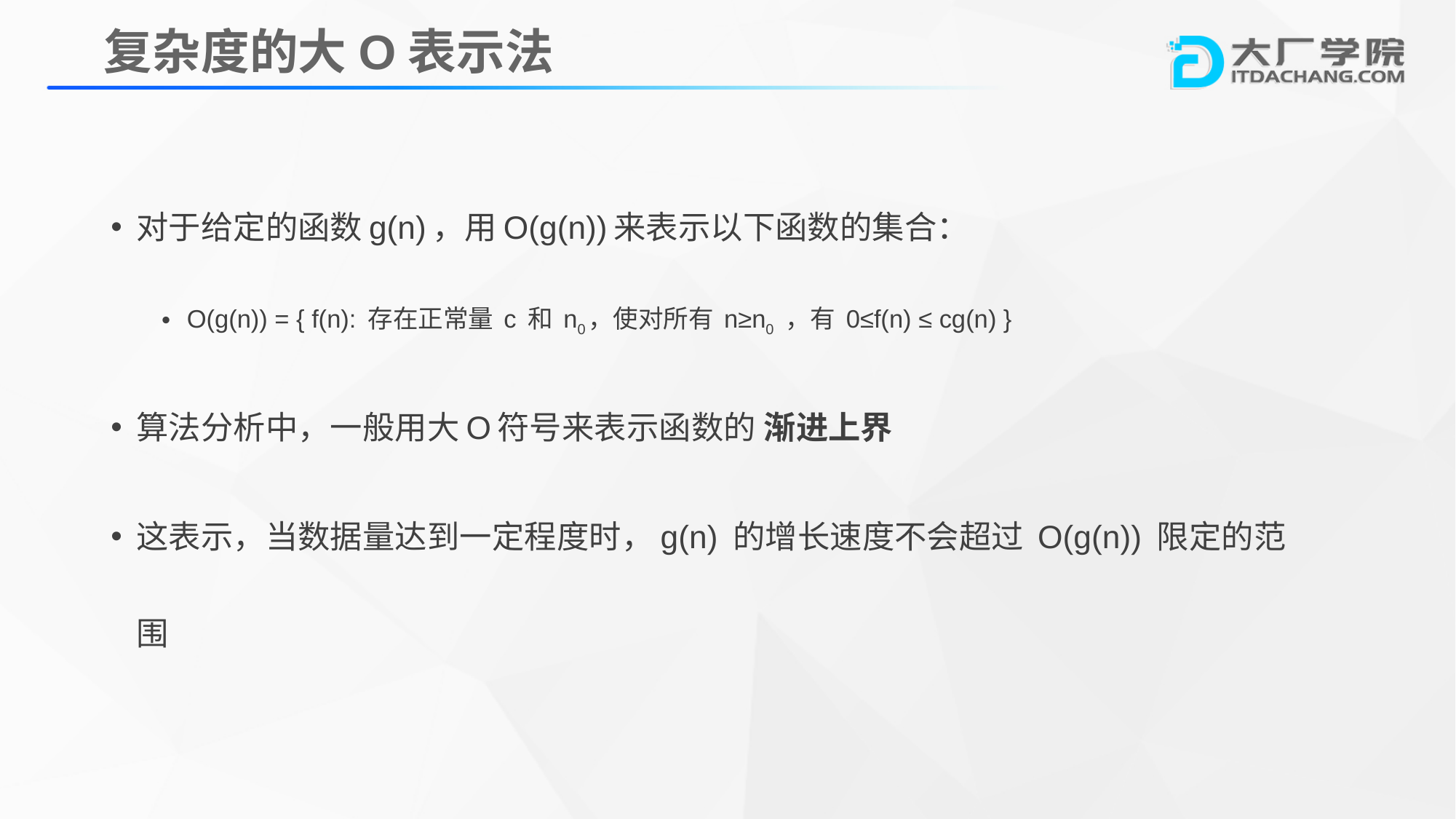

复杂度的大O表示法
对于给定的函数g(n)，用O(g(n))来表示以下函数的集合：
O(g(n)) = { f(n): 存在正常量 c 和 n0，使对所有 n≥n0 ，有 0≤f(n) ≤ cg(n) }
算法分析中，一般用大O符号来表示函数的 渐进上界
这表示，当数据量达到一定程度时，g(n) 的增长速度不会超过 O(g(n)) 限定的范围